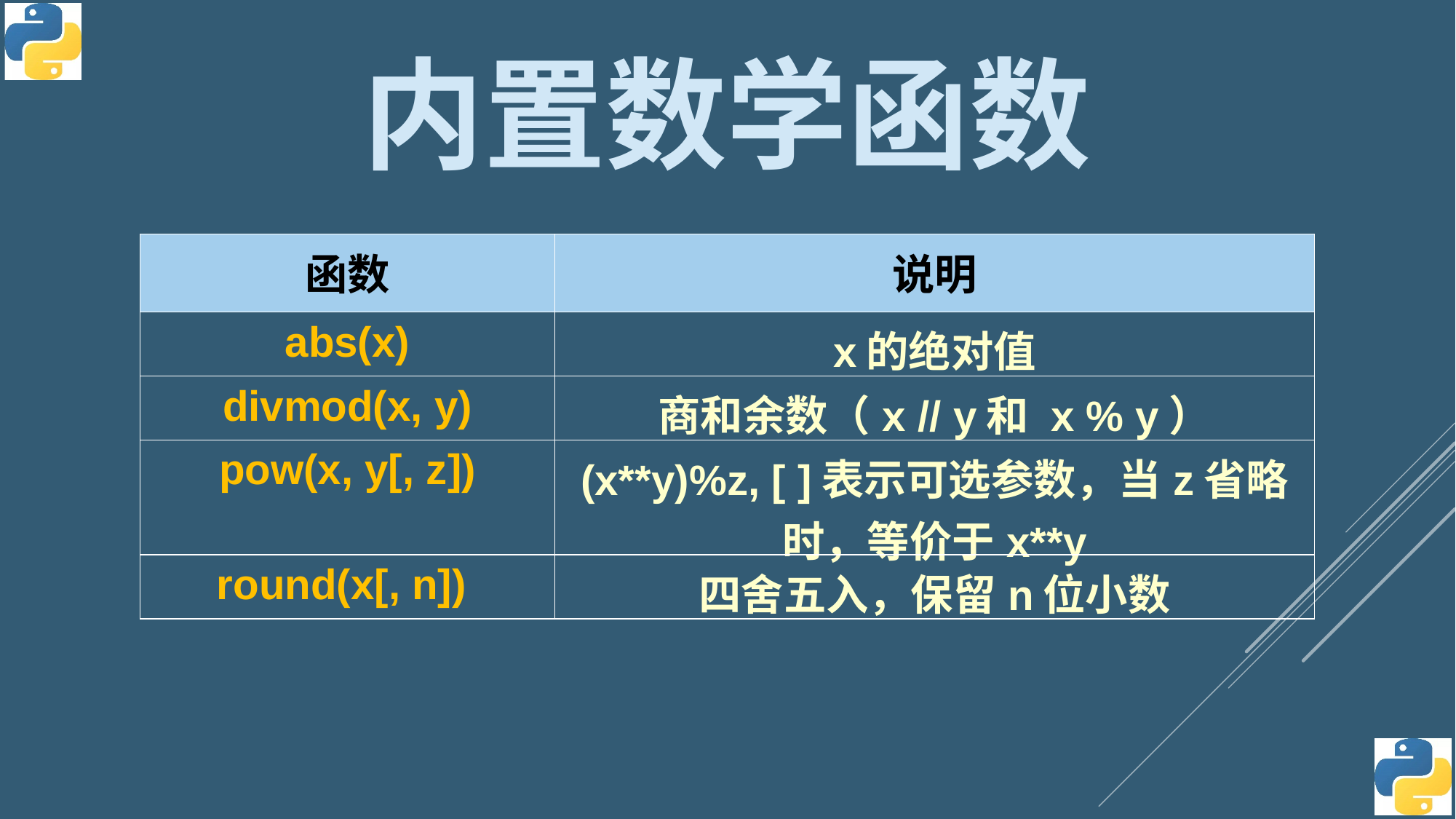

内置数学函数
| 函数 | 说明 |
| --- | --- |
| abs(x) | x的绝对值 |
| divmod(x, y) | 商和余数（x // y和 x % y） |
| pow(x, y[, z]) | (x\*\*y)%z, [ ]表示可选参数，当z省略时，等价于x\*\*y |
| round(x[, n]) | 四舍五入，保留n位小数 |